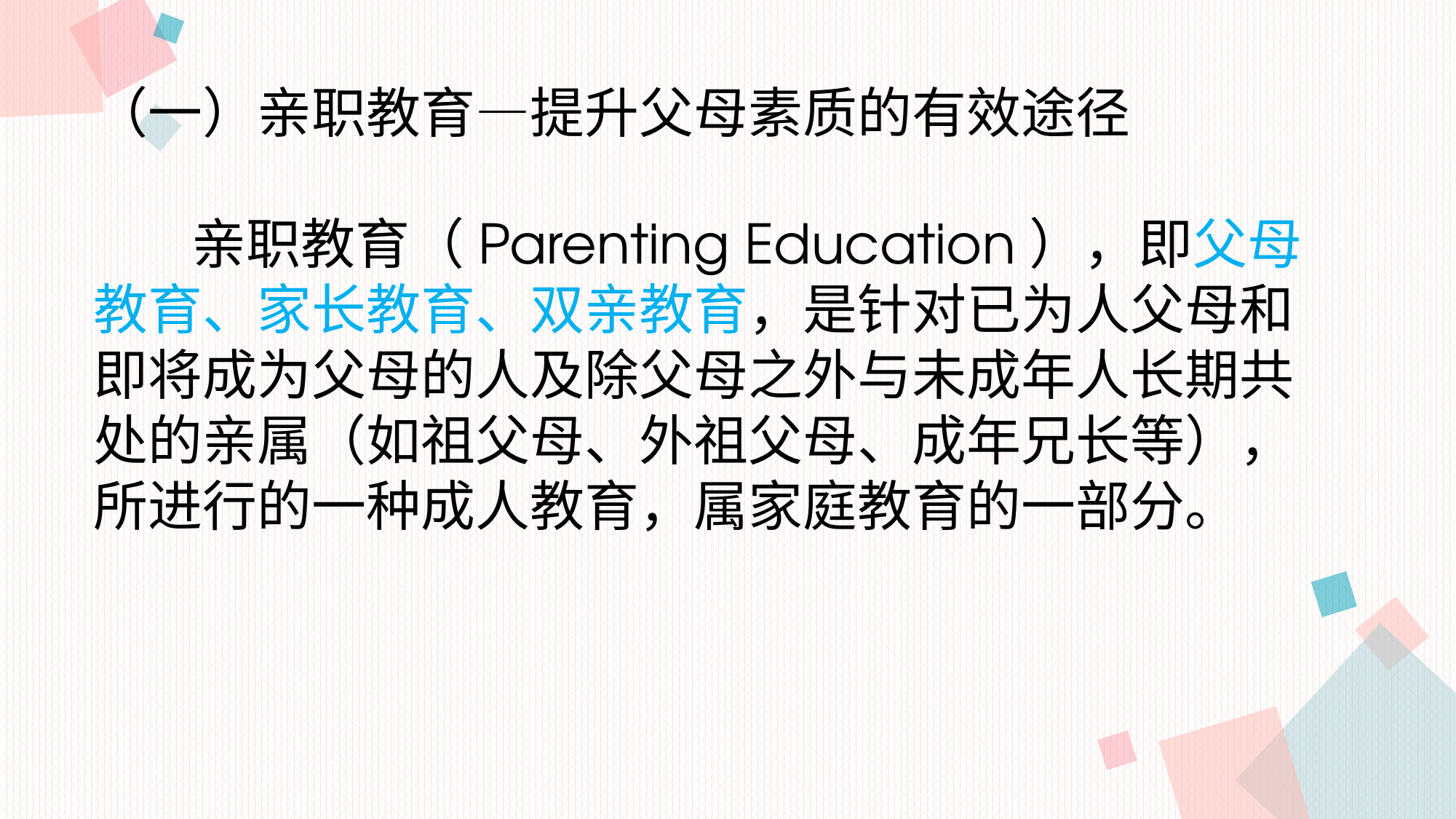

（一）亲职教育—提升父母素质的有效途径

       亲职教育（Parenting Education），即父母教育、家长教育、双亲教育，是针对已为人父母和即将成为父母的人及除父母之外与未成年人长期共处的亲属（如祖父母、外祖父母、成年兄长等），所进行的一种成人教育，属家庭教育的一部分。